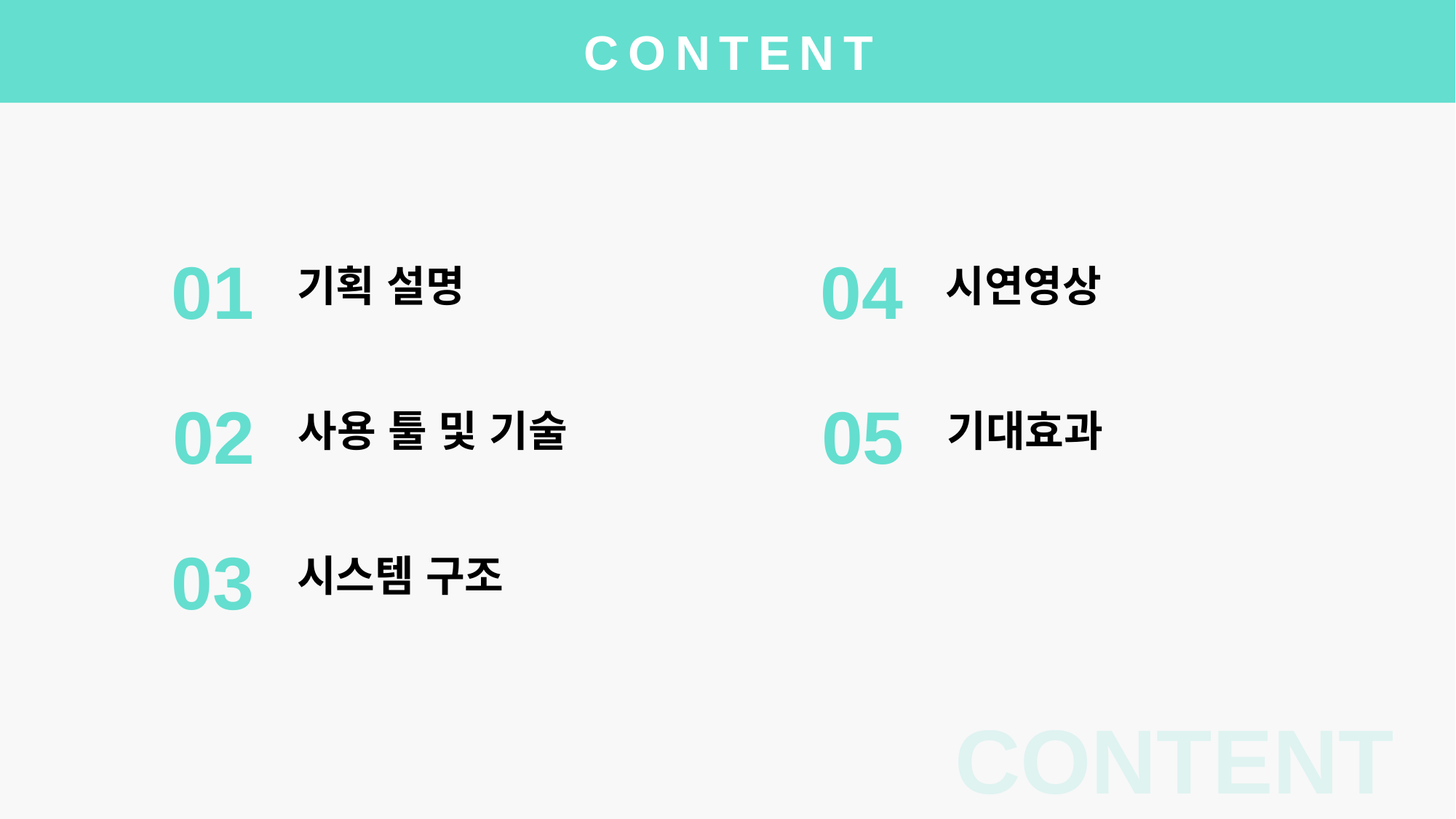

CONTENT
01
 기획 설명
02
 사용 툴 및 기술
03
 시스템 구조
04
 시연영상
05
 기대효과
CONTENTS